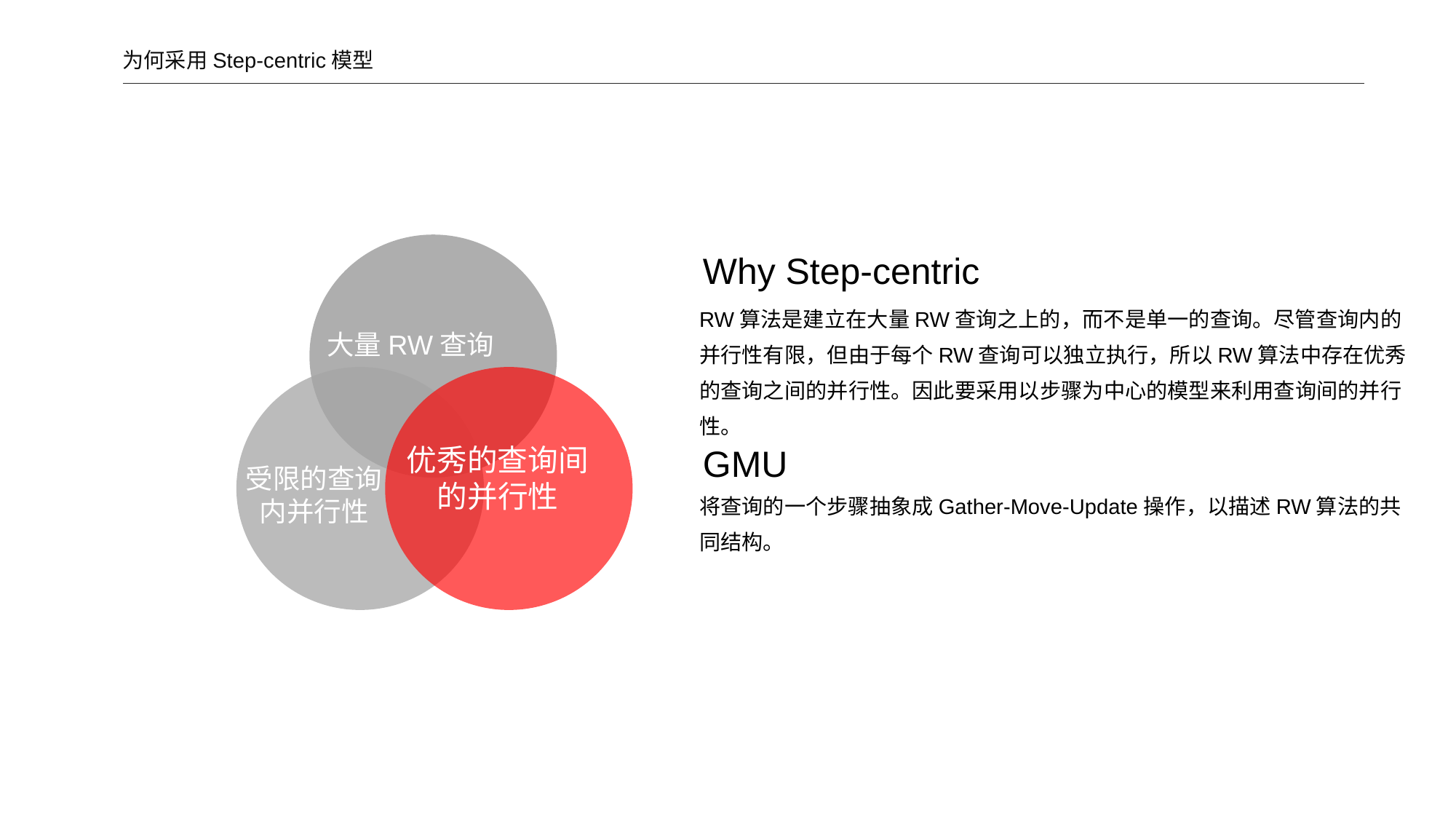

为何采用Step-centric模型

Why Step-centric
RW算法是建立在大量RW查询之上的，而不是单一的查询。尽管查询内的并行性有限，但由于每个RW查询可以独立执行，所以RW算法中存在优秀的查询之间的并行性。因此要采用以步骤为中心的模型来利用查询间的并行性。
GMU
将查询的一个步骤抽象成Gather-Move-Update操作，以描述RW算法的共同结构。
大量RW查询
优秀的查询间的并行性
受限的查询内并行性